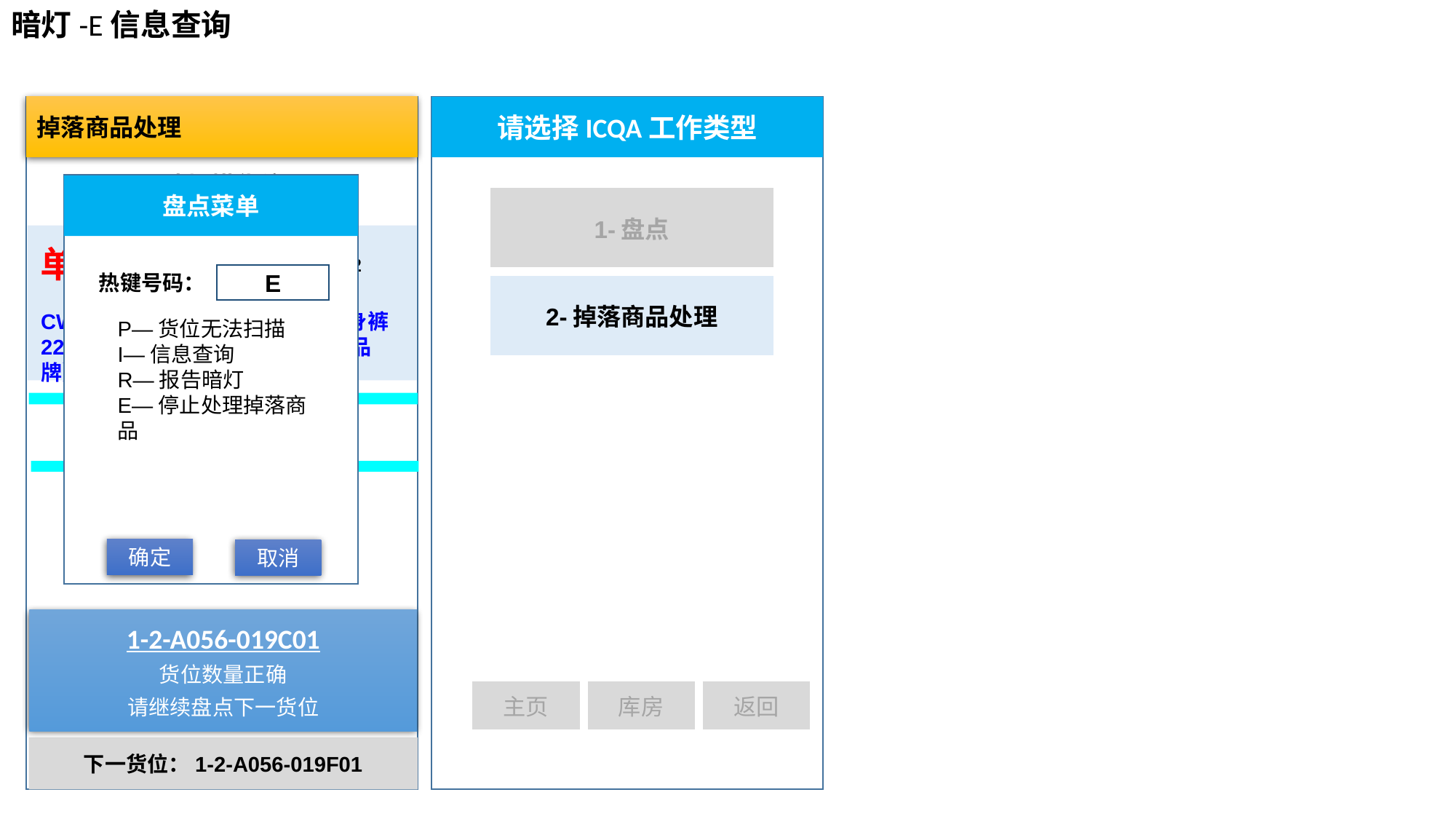

# 暗灯-E信息查询

掉落商品处理

请选择ICQA工作类型
请扫描货位

盘点菜单
热键号码：
E
P—货位无法扫描
I—信息查询
R—报告暗灯
E—停止处理掉落商品
确定
取消
| 1-盘点 |
| --- |
| 2-掉落商品处理 |

单件
6945091701532
CW-X 男士 PerformX Tight 紧身裤 221809（亚马逊进口直采，美国品牌）

1-2-A056-019B01

1-2-A056-019C01
货位数量正确
请继续盘点下一货位
| 主页 | 库房 | 返回 |
| --- | --- | --- |
下一货位：1-2-A056-019F01